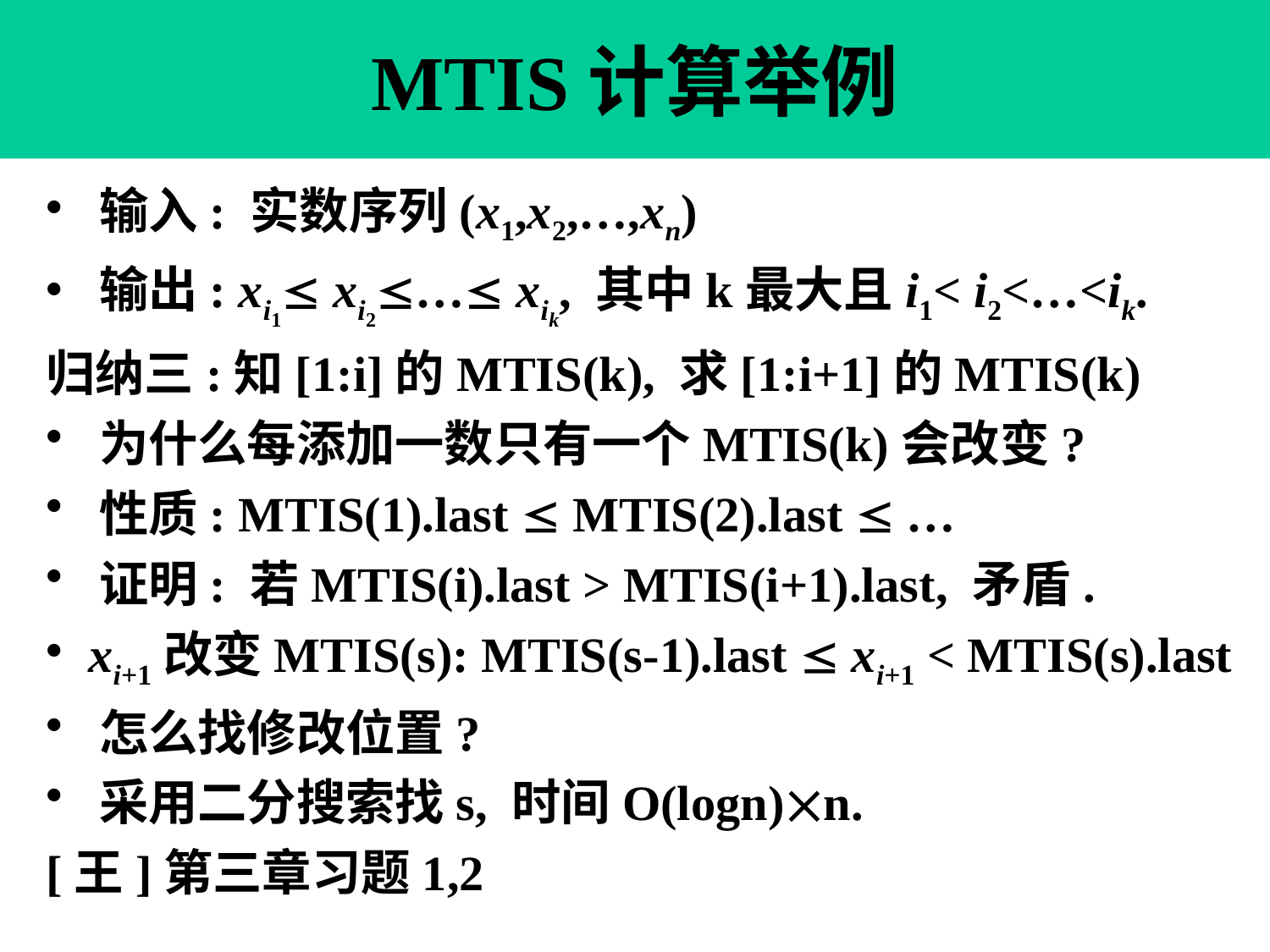

# MTIS计算举例
 输入: 实数序列(x1,x2,…,xn)
 输出: xi1≤ xi2≤…≤ xik, 其中k最大且i1< i2<…<ik.
归纳三:知[1:i]的MTIS(k), 求[1:i+1]的MTIS(k)
 为什么每添加一数只有一个MTIS(k)会改变?
 性质: MTIS(1).last ≤ MTIS(2).last ≤ …
 证明: 若MTIS(i).last > MTIS(i+1).last, 矛盾.
 xi+1改变MTIS(s): MTIS(s-1).last ≤ xi+1 < MTIS(s).last
 怎么找修改位置?
 采用二分搜索找s, 时间O(logn)×n.
[王]第三章习题1,2